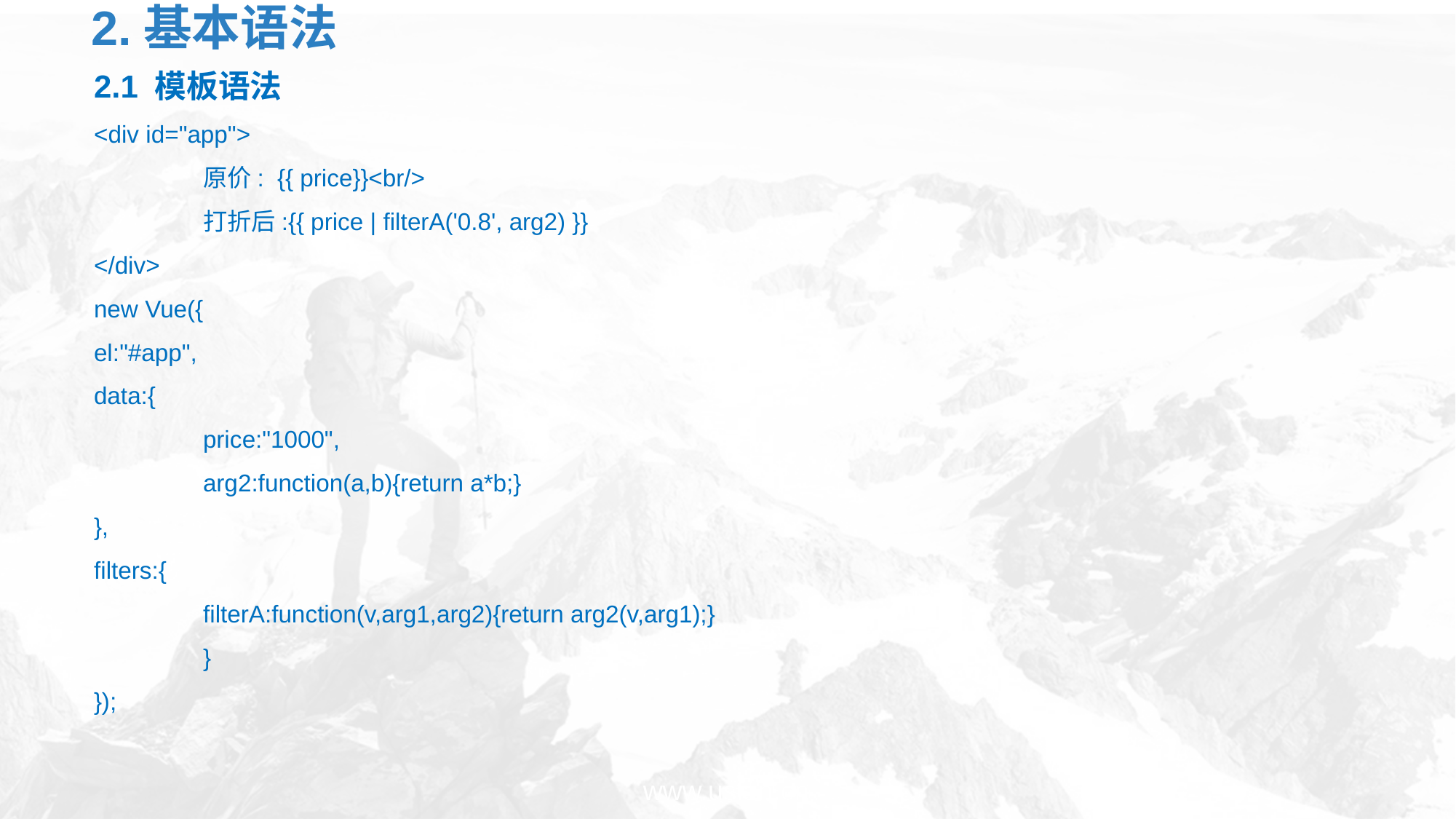

# 2.基本语法
2.1 模板语法
<div id="app">
	原价:  {{ price}}<br/>
	打折后:{{ price | filterA('0.8', arg2) }}
</div>
new Vue({
el:"#app",
data:{
	price:"1000",
	arg2:function(a,b){return a*b;}
},
filters:{
	filterA:function(v,arg1,arg2){return arg2(v,arg1);}
	}
});
www.usian.cn